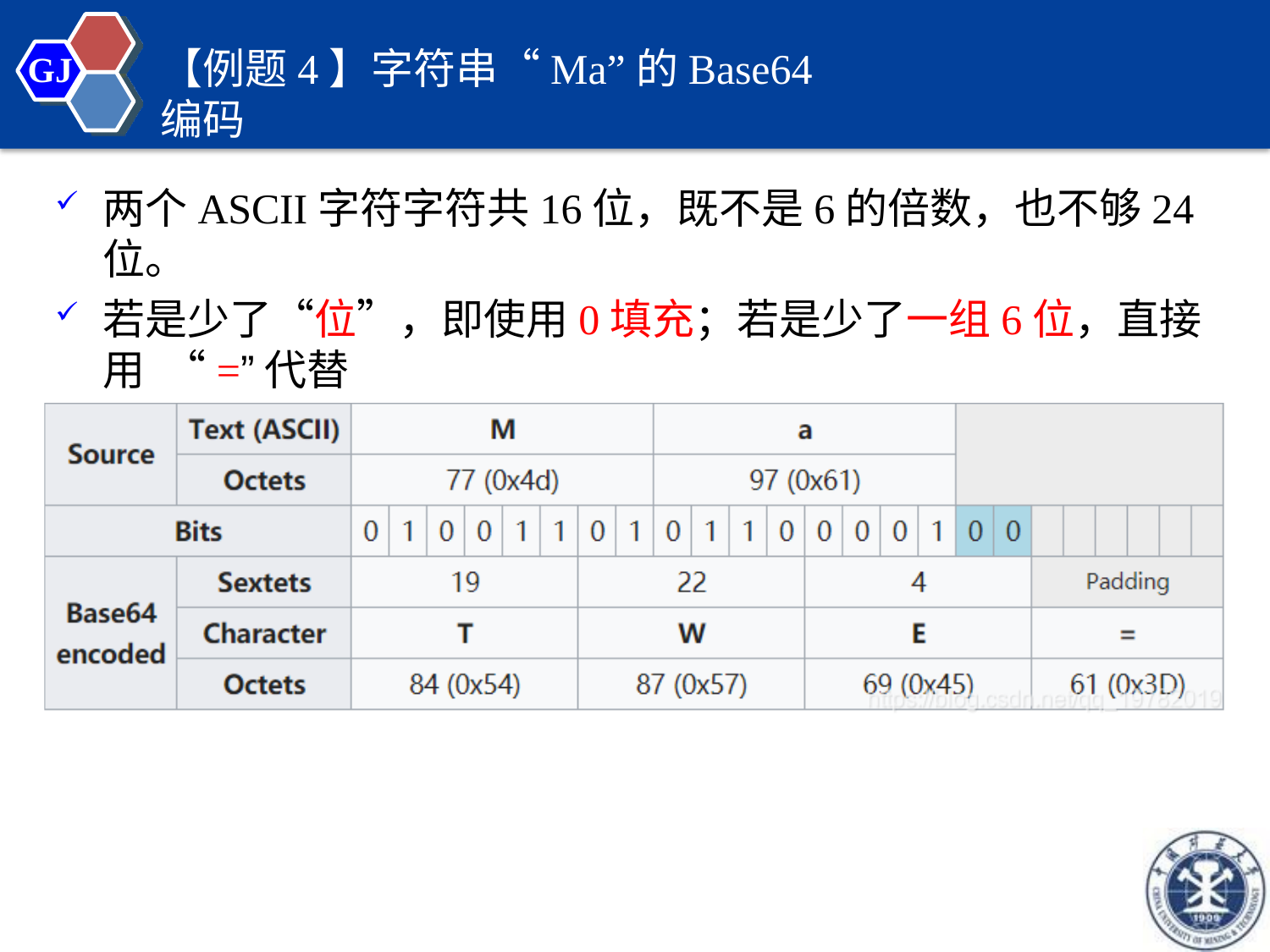

# 【例题4】字符串“Ma”的Base64编码
GJ
两个ASCII字符字符共16位，既不是6的倍数，也不够24位。
若是少了“位”，即使用0填充；若是少了一组6位，直接用  “=”代替